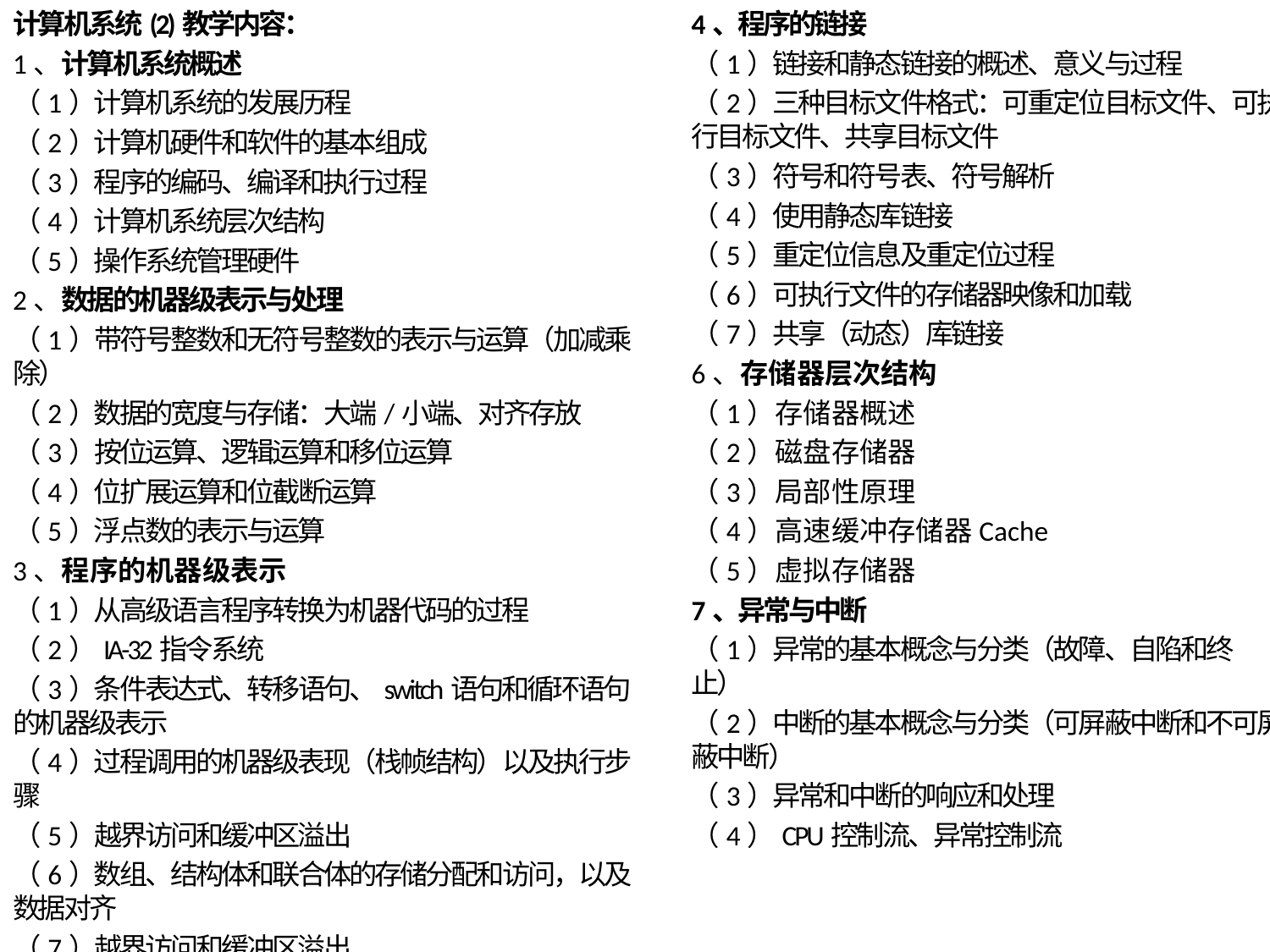

计算机系统(2)教学内容：
1、计算机系统概述
（1）计算机系统的发展历程
（2）计算机硬件和软件的基本组成
（3）程序的编码、编译和执行过程
（4）计算机系统层次结构
（5）操作系统管理硬件
2、数据的机器级表示与处理
（1）带符号整数和无符号整数的表示与运算（加减乘除）
（2）数据的宽度与存储：大端/小端、对齐存放
（3）按位运算、逻辑运算和移位运算
（4）位扩展运算和位截断运算
（5）浮点数的表示与运算
3、程序的机器级表示
（1）从高级语言程序转换为机器代码的过程
（2）IA-32指令系统
（3）条件表达式、转移语句、switch语句和循环语句的机器级表示
（4）过程调用的机器级表现（栈帧结构）以及执行步骤
（5）越界访问和缓冲区溢出
（6）数组、结构体和联合体的存储分配和访问，以及数据对齐
（7）越界访问和缓冲区溢出
4、程序的链接
（1）链接和静态链接的概述、意义与过程
（2）三种目标文件格式：可重定位目标文件、可执行目标文件、共享目标文件
（3）符号和符号表、符号解析
（4）使用静态库链接
（5）重定位信息及重定位过程
（6）可执行文件的存储器映像和加载
（7）共享（动态）库链接
6、存储器层次结构
（1）存储器概述
（2）磁盘存储器
（3）局部性原理
（4）高速缓冲存储器Cache
（5）虚拟存储器
7、异常与中断
（1）异常的基本概念与分类（故障、自陷和终止）
（2）中断的基本概念与分类（可屏蔽中断和不可屏蔽中断）
（3）异常和中断的响应和处理
（4）CPU控制流、异常控制流